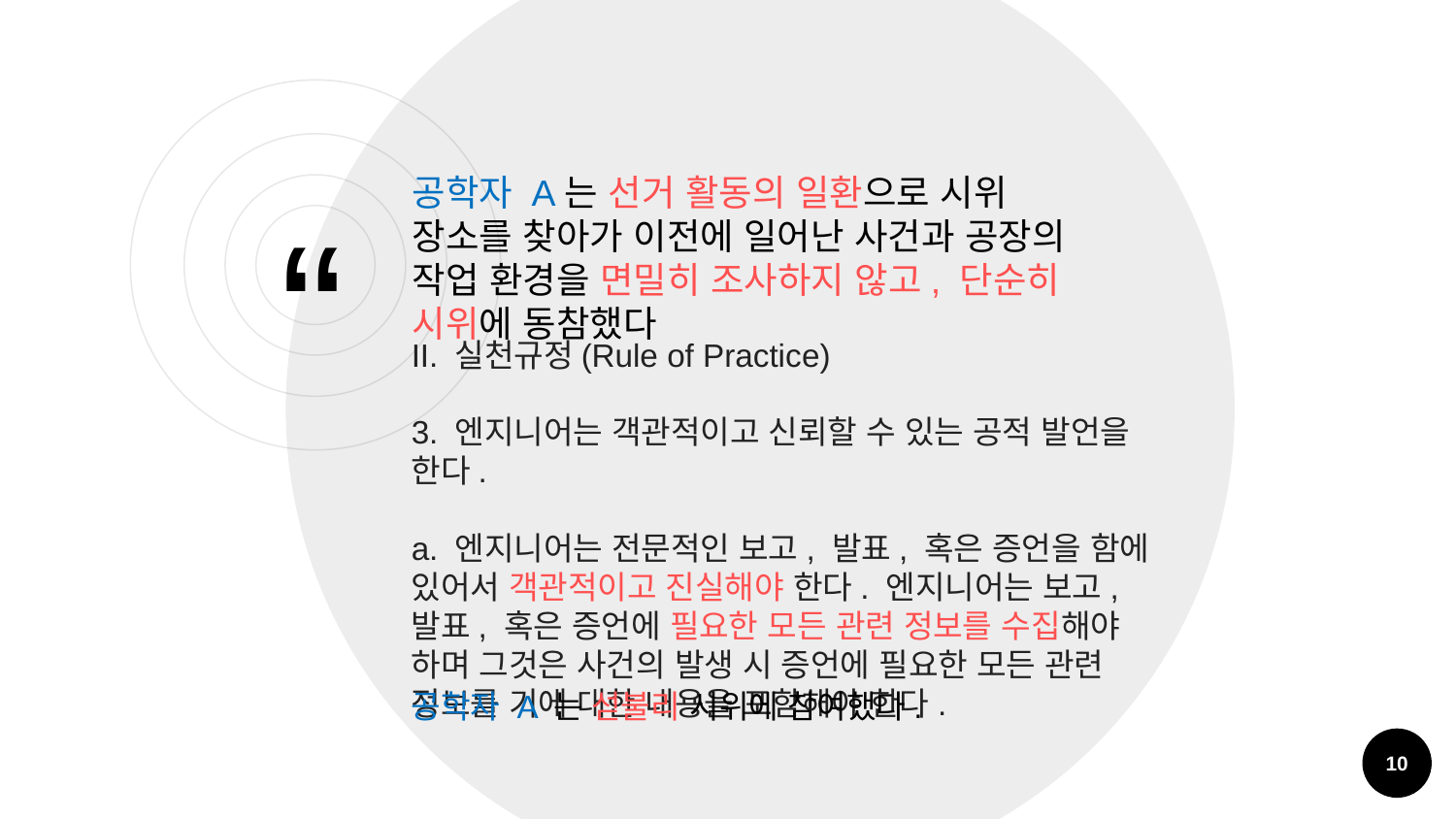

공학자 A는 선거 활동의 일환으로 시위 장소를 찾아가 이전에 일어난 사건과 공장의 작업 환경을 면밀히 조사하지 않고, 단순히 시위에 동참했다
“
II. 실천규정(Rule of Practice)

3. 엔지니어는 객관적이고 신뢰할 수 있는 공적 발언을 한다.
a. 엔지니어는 전문적인 보고, 발표, 혹은 증언을 함에 있어서 객관적이고 진실해야 한다. 엔지니어는 보고, 발표, 혹은 증언에 필요한 모든 관련 정보를 수집해야 하며 그것은 사건의 발생 시 증언에 필요한 모든 관련 정보를 기에 대한 내용을 포함해야 한다.
공학자 A 는 섣불리 시위에 참여했다.
10